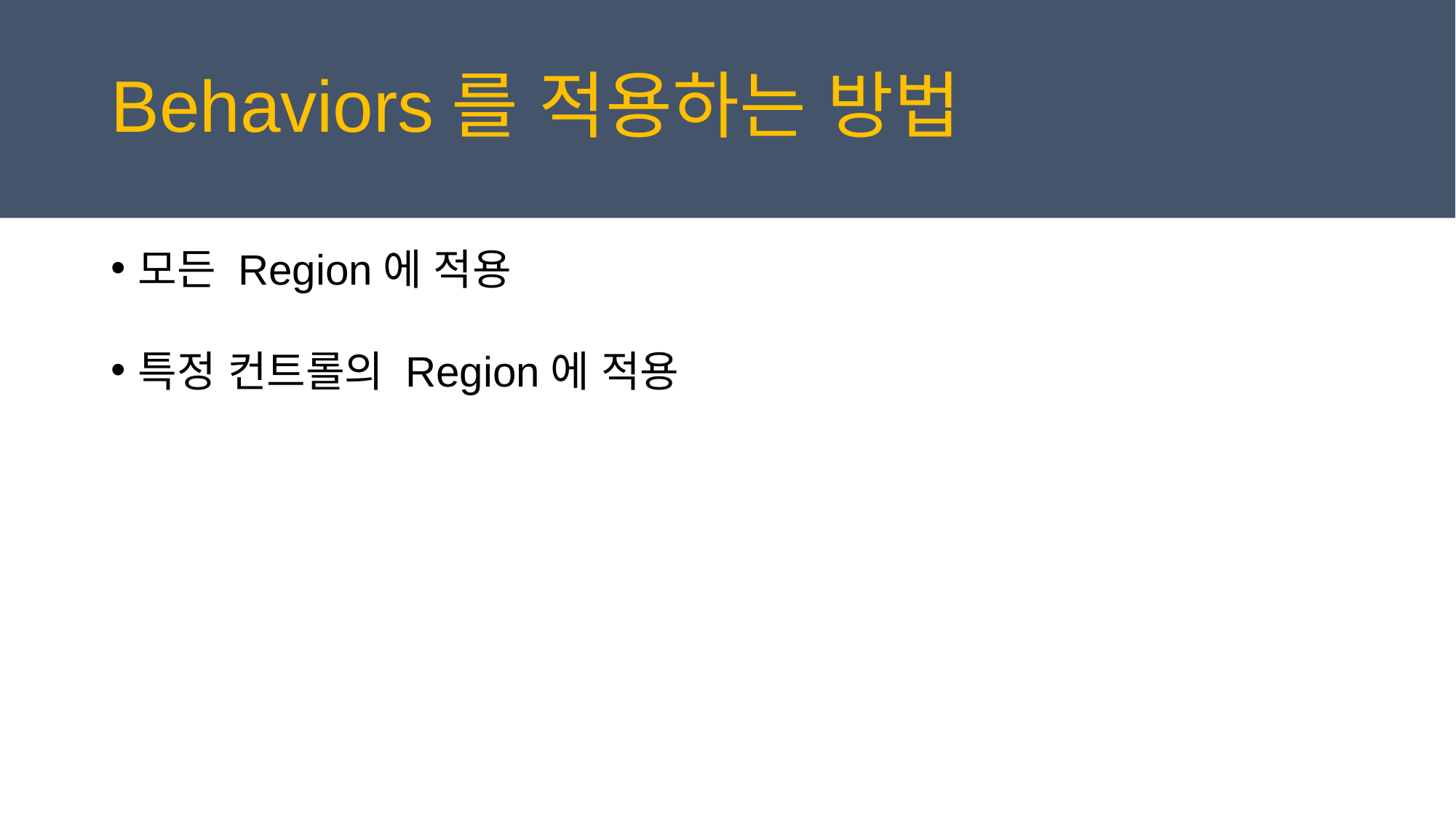

Behaviors를 적용하는 방법
모든 Region에 적용

특정 컨트롤의 Region에 적용